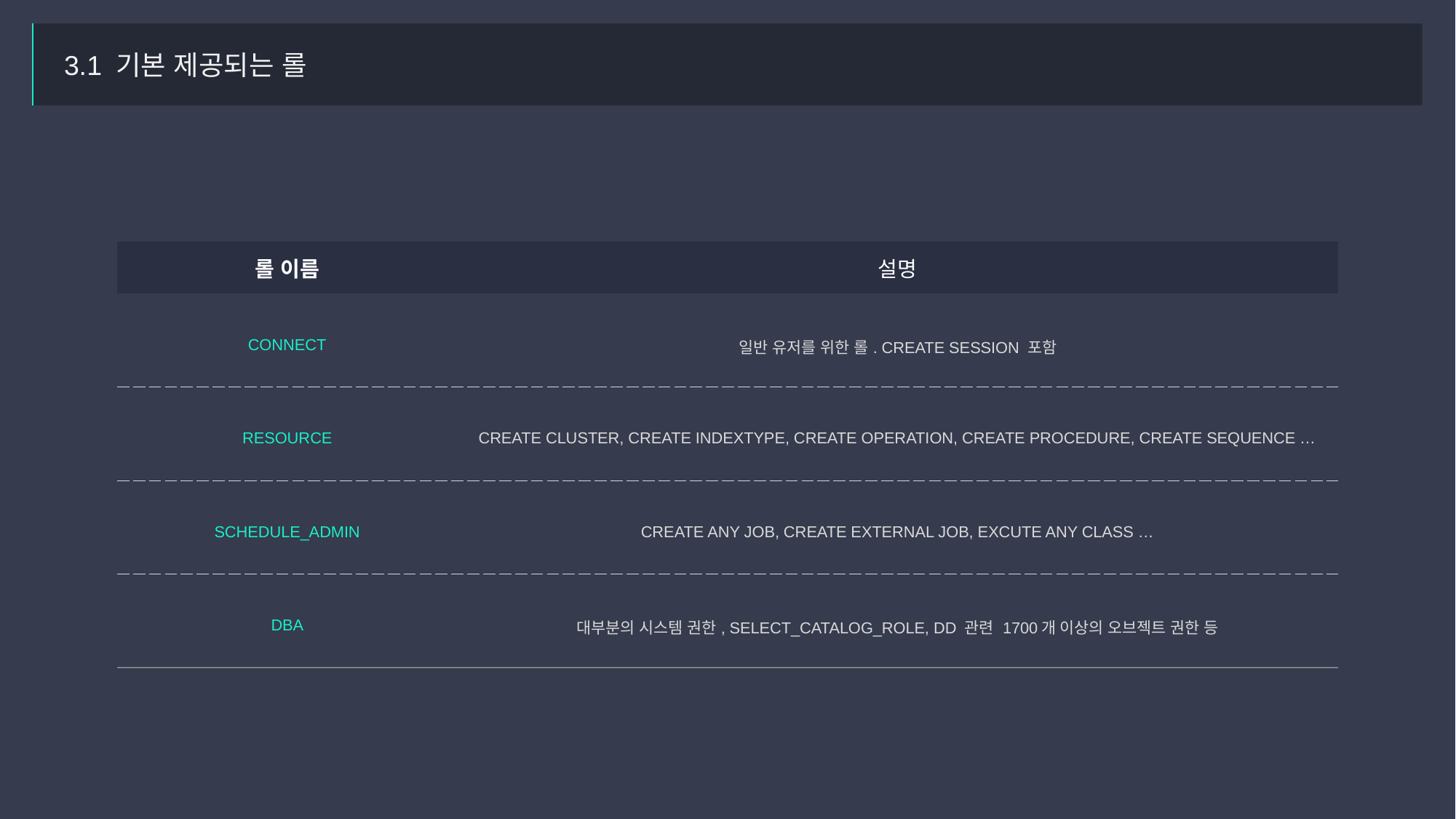

3.1 기본 제공되는 롤
| 롤 이름 | 설명 |
| --- | --- |
| CONNECT | 일반 유저를 위한 롤. CREATE SESSION 포함 |
| RESOURCE | CREATE CLUSTER, CREATE INDEXTYPE, CREATE OPERATION, CREATE PROCEDURE, CREATE SEQUENCE … |
| SCHEDULE\_ADMIN | CREATE ANY JOB, CREATE EXTERNAL JOB, EXCUTE ANY CLASS … |
| DBA | 대부분의 시스템 권한, SELECT\_CATALOG\_ROLE, DD 관련 1700개 이상의 오브젝트 권한 등 |